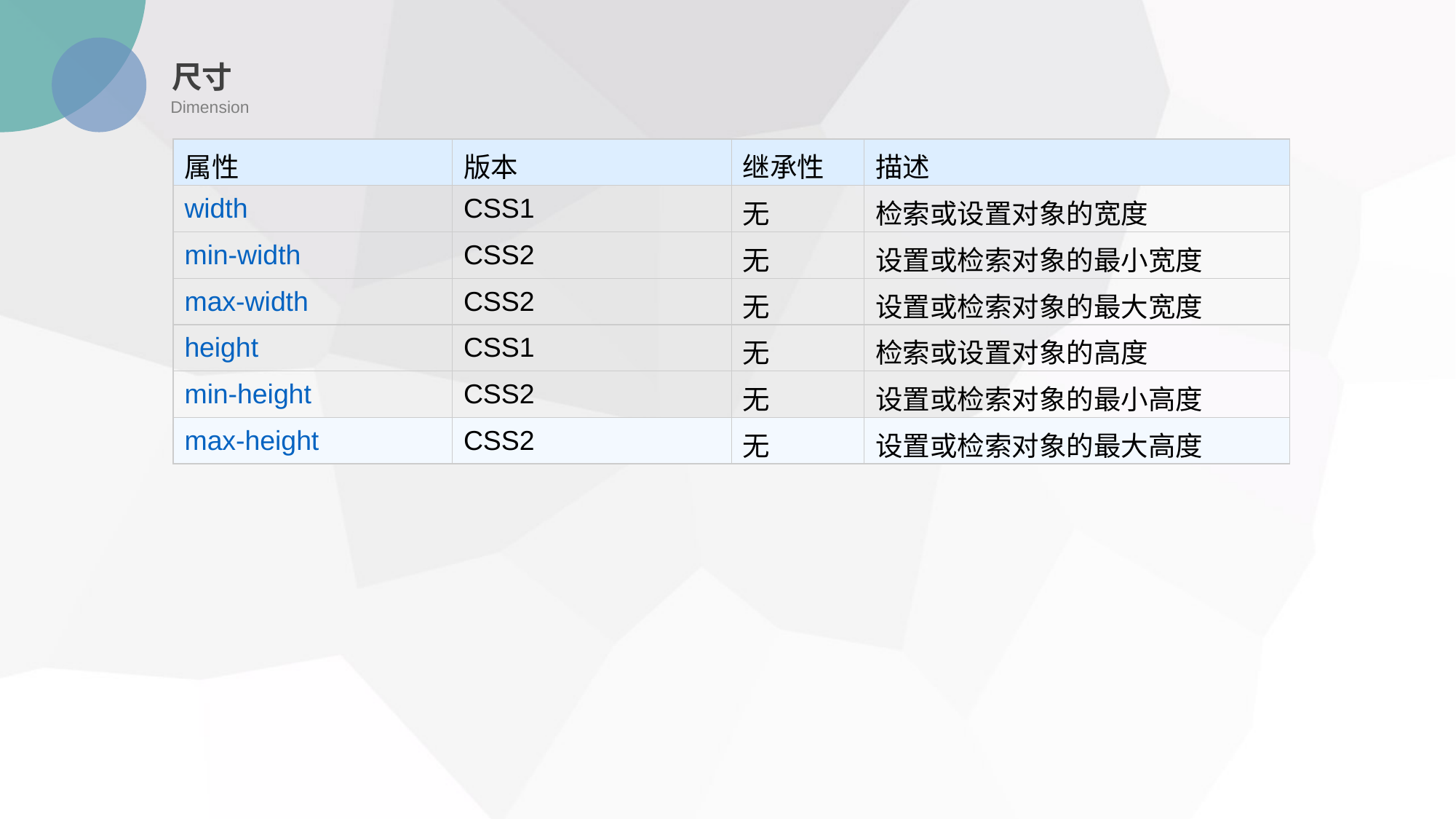

尺寸
Dimension
| 属性 | 版本 | 继承性 | 描述 |
| --- | --- | --- | --- |
| width | CSS1 | 无 | 检索或设置对象的宽度 |
| min-width | CSS2 | 无 | 设置或检索对象的最小宽度 |
| max-width | CSS2 | 无 | 设置或检索对象的最大宽度 |
| height | CSS1 | 无 | 检索或设置对象的高度 |
| min-height | CSS2 | 无 | 设置或检索对象的最小高度 |
| max-height | CSS2 | 无 | 设置或检索对象的最大高度 |